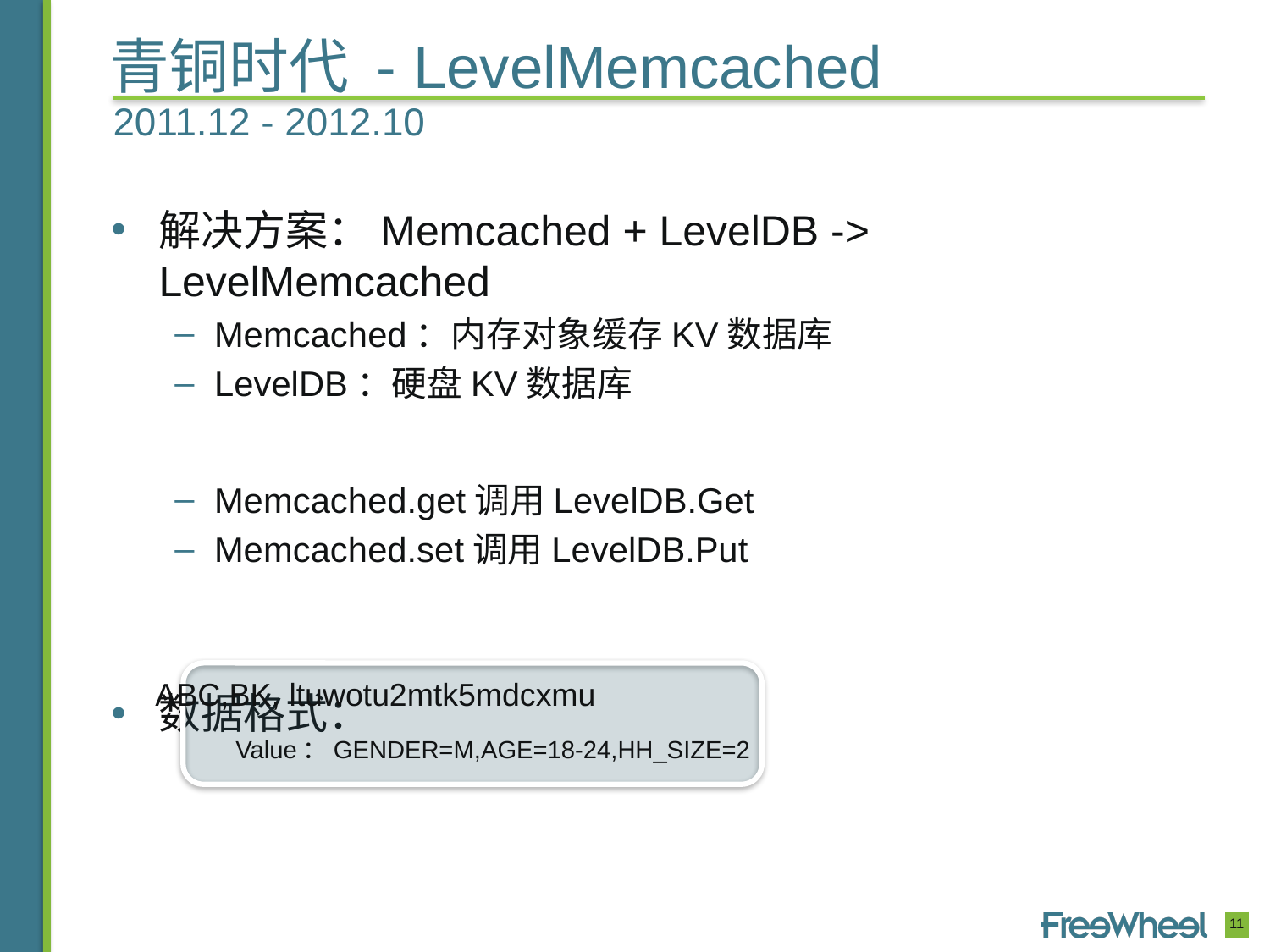

# 青铜时代 - LevelMemcached
2011.12 - 2012.10
解决方案：Memcached + LevelDB -> LevelMemcached
Memcached：内存对象缓存KV数据库
LevelDB：硬盘KV数据库

Memcached.get调用LevelDB.Get
Memcached.set调用LevelDB.Put

数据格式：

ABC,BK, ltuwotu2mtk5mdcxmu
Value：GENDER=M,AGE=18-24,HH_SIZE=2
11